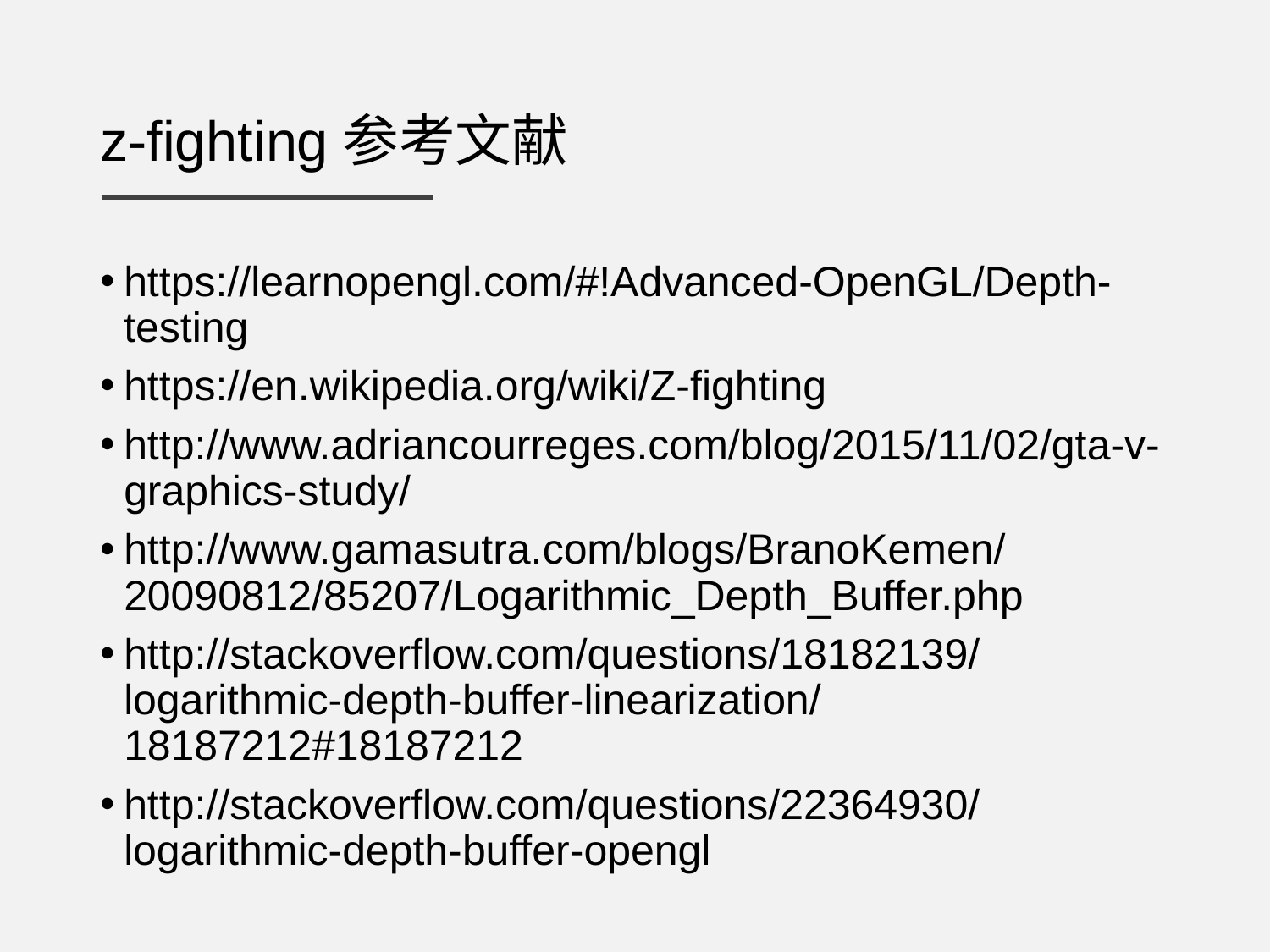

# z-fighting参考文献
https://learnopengl.com/#!Advanced-OpenGL/Depth-testing
https://en.wikipedia.org/wiki/Z-fighting
http://www.adriancourreges.com/blog/2015/11/02/gta-v-graphics-study/
http://www.gamasutra.com/blogs/BranoKemen/20090812/85207/Logarithmic_Depth_Buffer.php
http://stackoverflow.com/questions/18182139/logarithmic-depth-buffer-linearization/18187212#18187212
http://stackoverflow.com/questions/22364930/logarithmic-depth-buffer-opengl